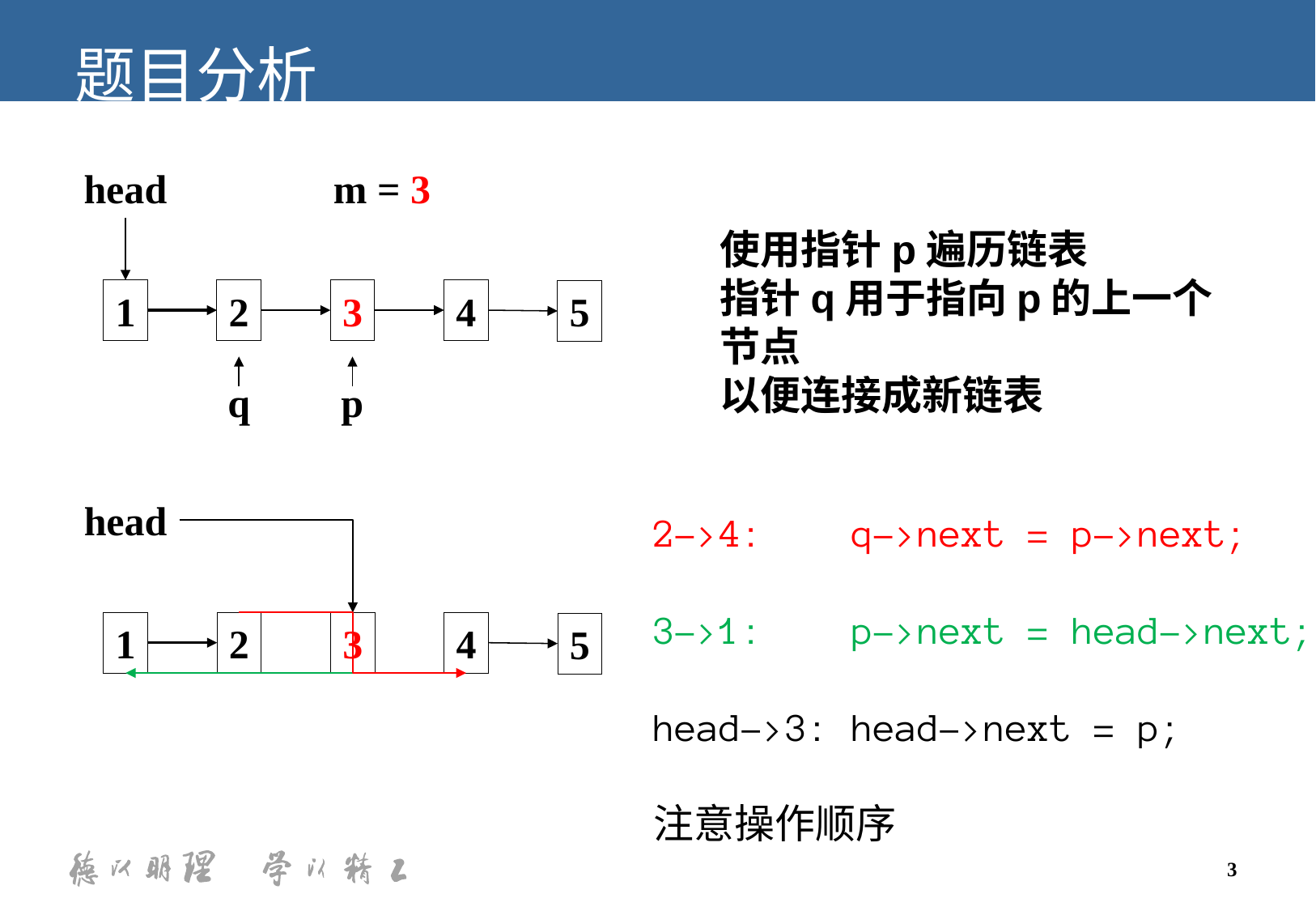

题目分析
head
m = 3
使用指针p遍历链表
指针q用于指向p的上一个节点
以便连接成新链表
1
2
3
4
5
q
p
head
2->4:    q->next = p->next;

3->1:    p->next = head->next;

head->3: head->next = p;

注意操作顺序
1
2
3
4
5
3